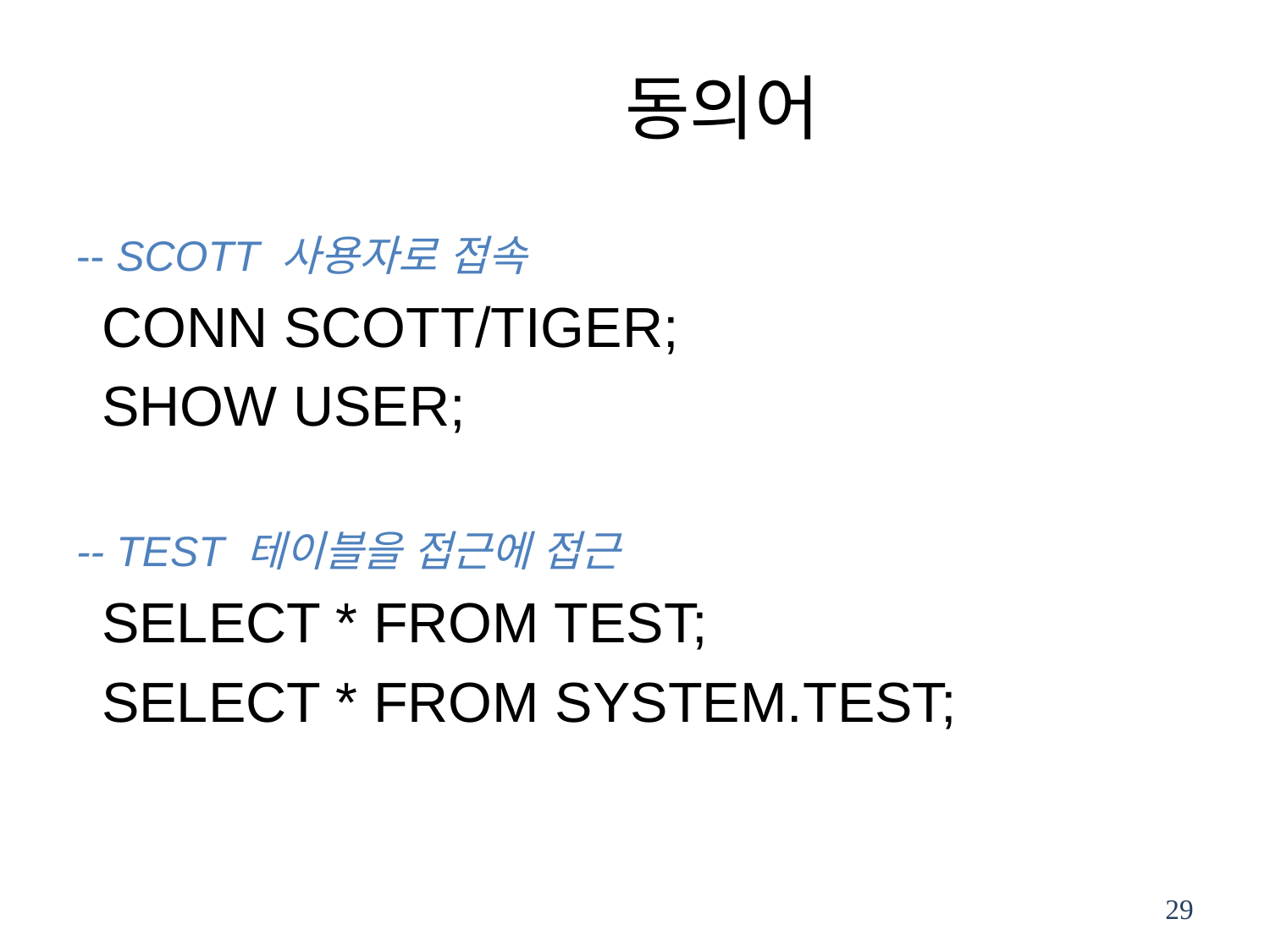

# 동의어
-- SCOTT 사용자로 접속
CONN SCOTT/TIGER;
SHOW USER;

-- TEST 테이블을 접근에 접근
SELECT * FROM TEST;
SELECT * FROM SYSTEM.TEST;

29